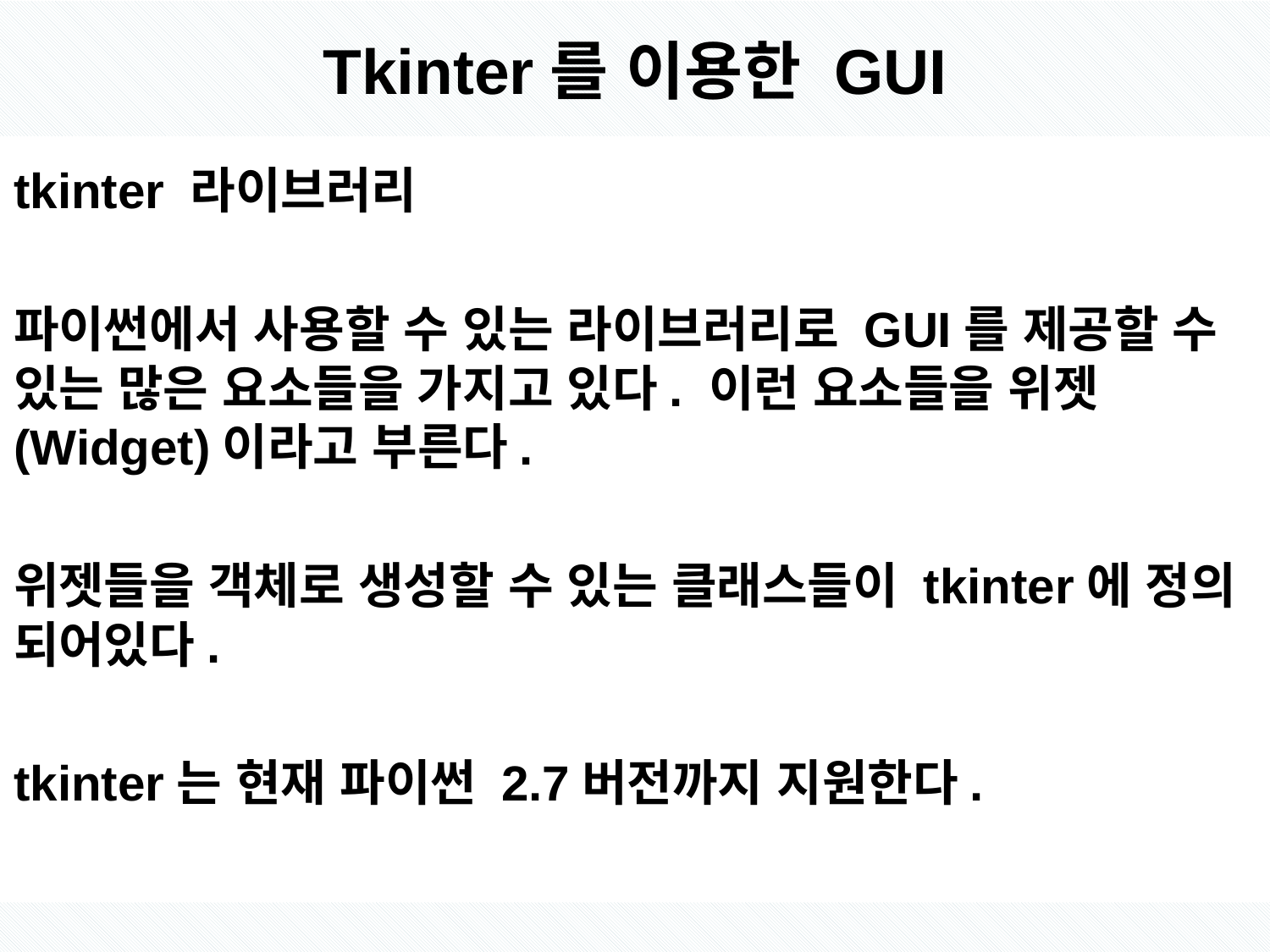

# Tkinter를 이용한 GUI
tkinter 라이브러리

파이썬에서 사용할 수 있는 라이브러리로 GUI를 제공할 수 있는 많은 요소들을 가지고 있다. 이런 요소들을 위젯(Widget)이라고 부른다.

위젯들을 객체로 생성할 수 있는 클래스들이 tkinter에 정의 되어있다.

tkinter는 현재 파이썬 2.7버전까지 지원한다.